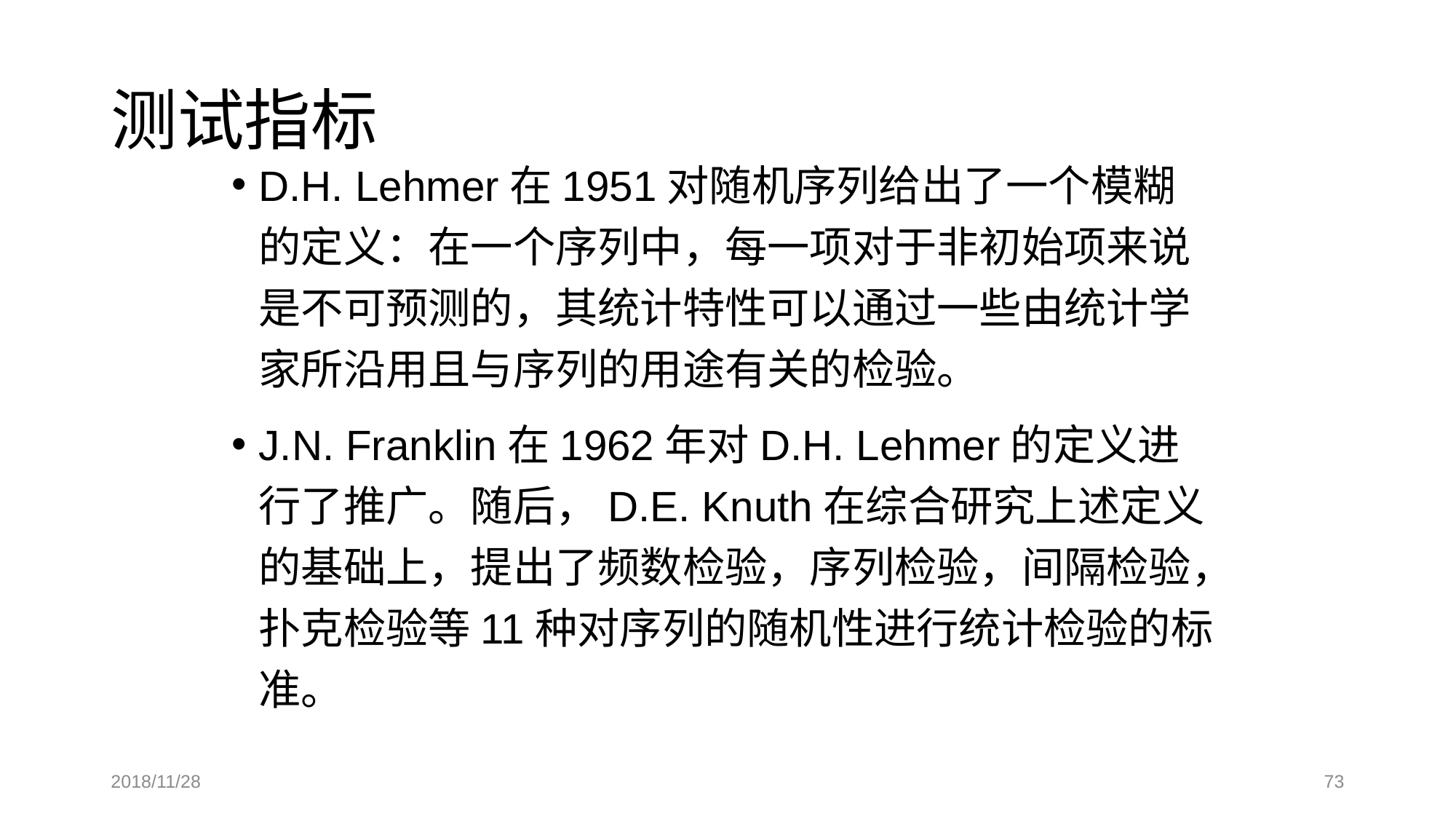

# 测试指标
D.H. Lehmer在1951对随机序列给出了一个模糊的定义：在一个序列中，每一项对于非初始项来说是不可预测的，其统计特性可以通过一些由统计学家所沿用且与序列的用途有关的检验。
J.N. Franklin在1962年对D.H. Lehmer的定义进行了推广。随后，D.E. Knuth在综合研究上述定义的基础上，提出了频数检验，序列检验，间隔检验，扑克检验等11种对序列的随机性进行统计检验的标准。

2018/11/28
73